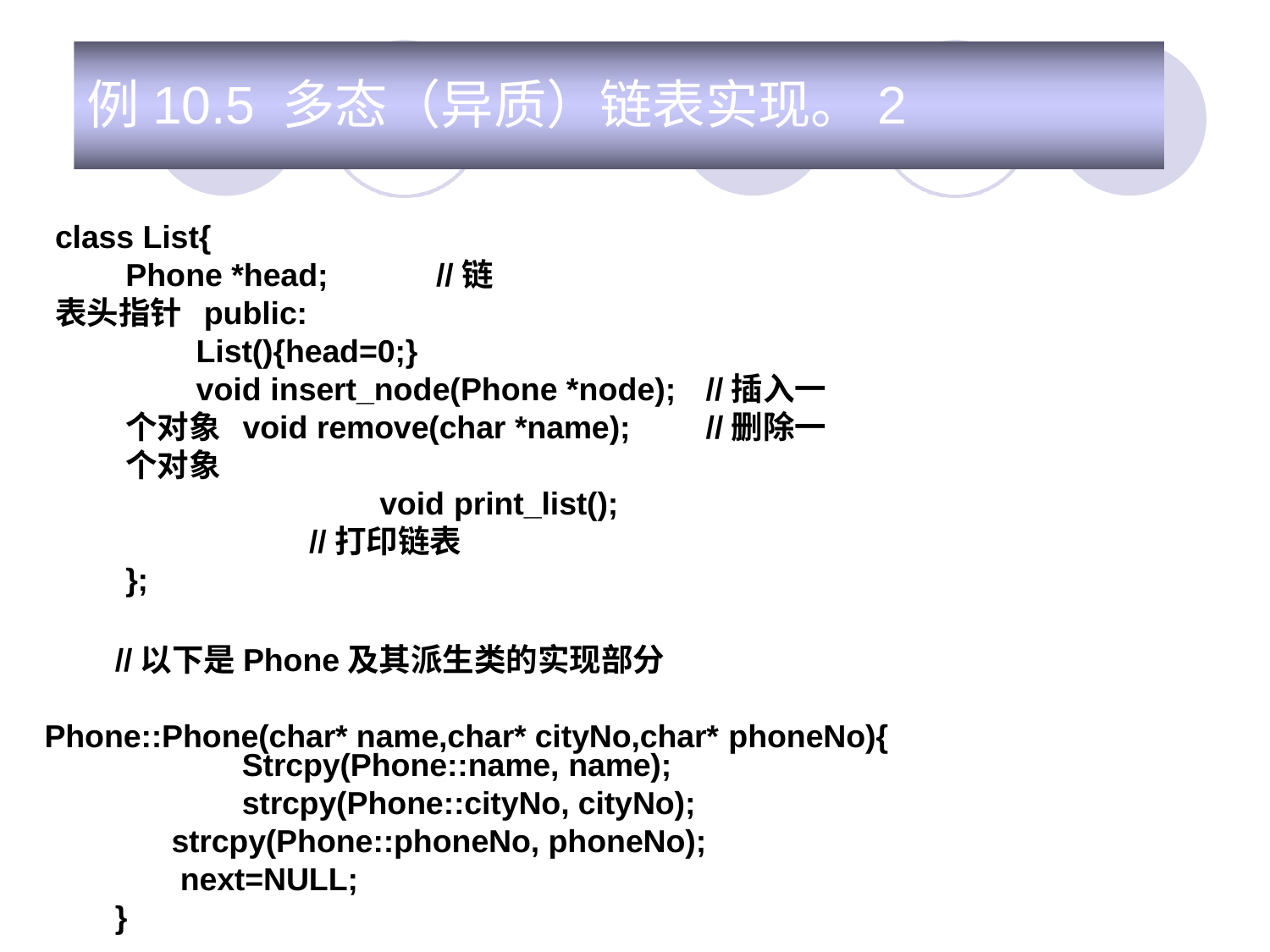

# 例10.5 多态（异质）链表实现。2
class List{
Phone *head;	//链表头指针  public:
List(){head=0;}
void insert_node(Phone *node);	//插入一个对象  void remove(char *name);	//删除一个对象
void print_list();	//打印链表
};
//以下是Phone及其派生类的实现部分 Phone::Phone(char* name,char* cityNo,char* phoneNo){
Strcpy(Phone::name, name);
strcpy(Phone::cityNo, cityNo);  strcpy(Phone::phoneNo, phoneNo);  next=NULL;
}